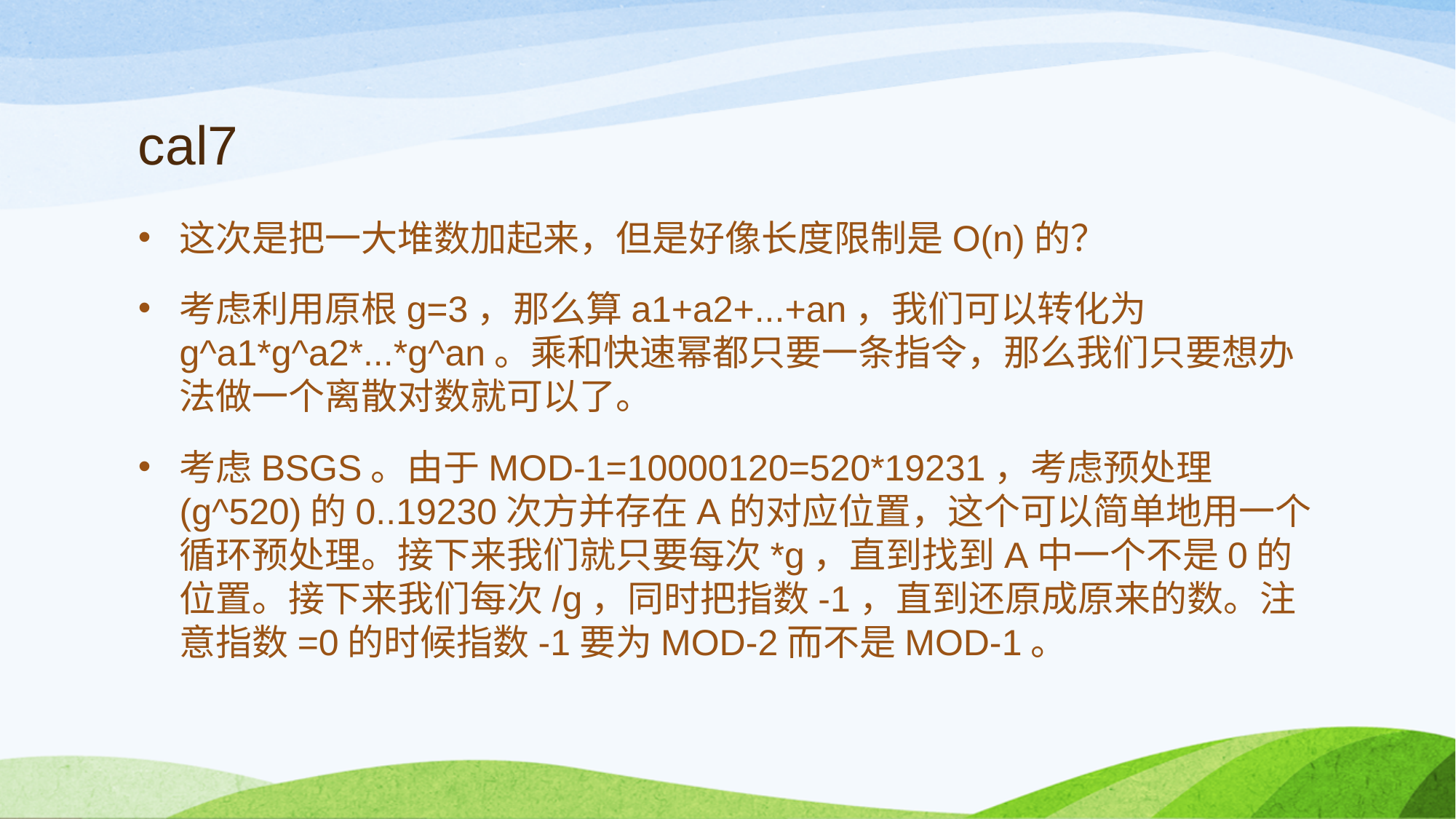

# cal7
这次是把一大堆数加起来，但是好像长度限制是O(n)的？
考虑利用原根g=3，那么算a1+a2+...+an，我们可以转化为g^a1*g^a2*...*g^an。乘和快速幂都只要一条指令，那么我们只要想办法做一个离散对数就可以了。
考虑BSGS。由于MOD-1=10000120=520*19231，考虑预处理(g^520)的0..19230次方并存在A的对应位置，这个可以简单地用一个循环预处理。接下来我们就只要每次*g，直到找到A中一个不是0的位置。接下来我们每次/g，同时把指数-1，直到还原成原来的数。注意指数=0的时候指数-1要为MOD-2而不是MOD-1。